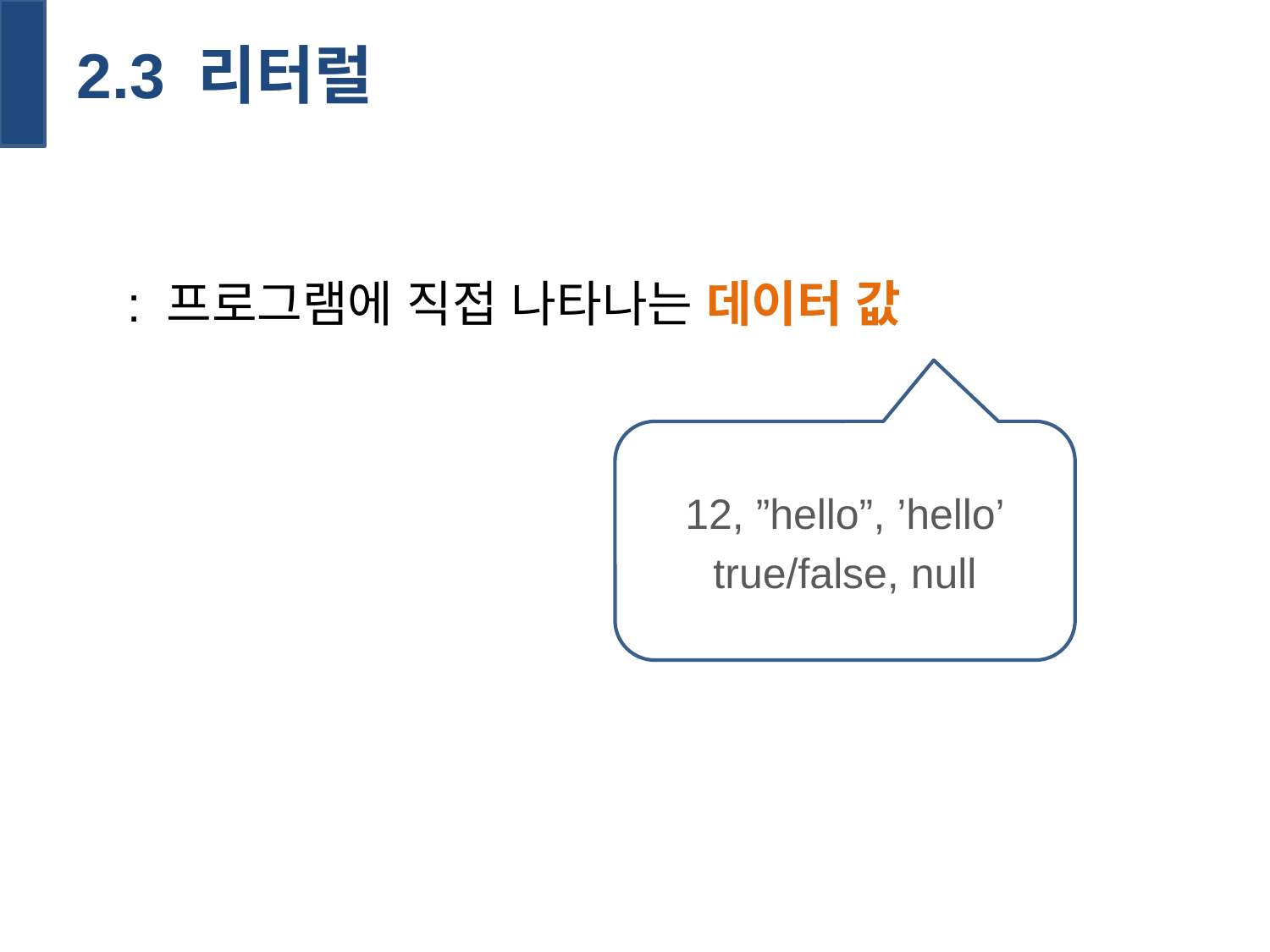

ㅊ
2.3 리터럴
: 프로그램에 직접 나타나는 데이터 값

12, ”hello”, ’hello’
true/false, null